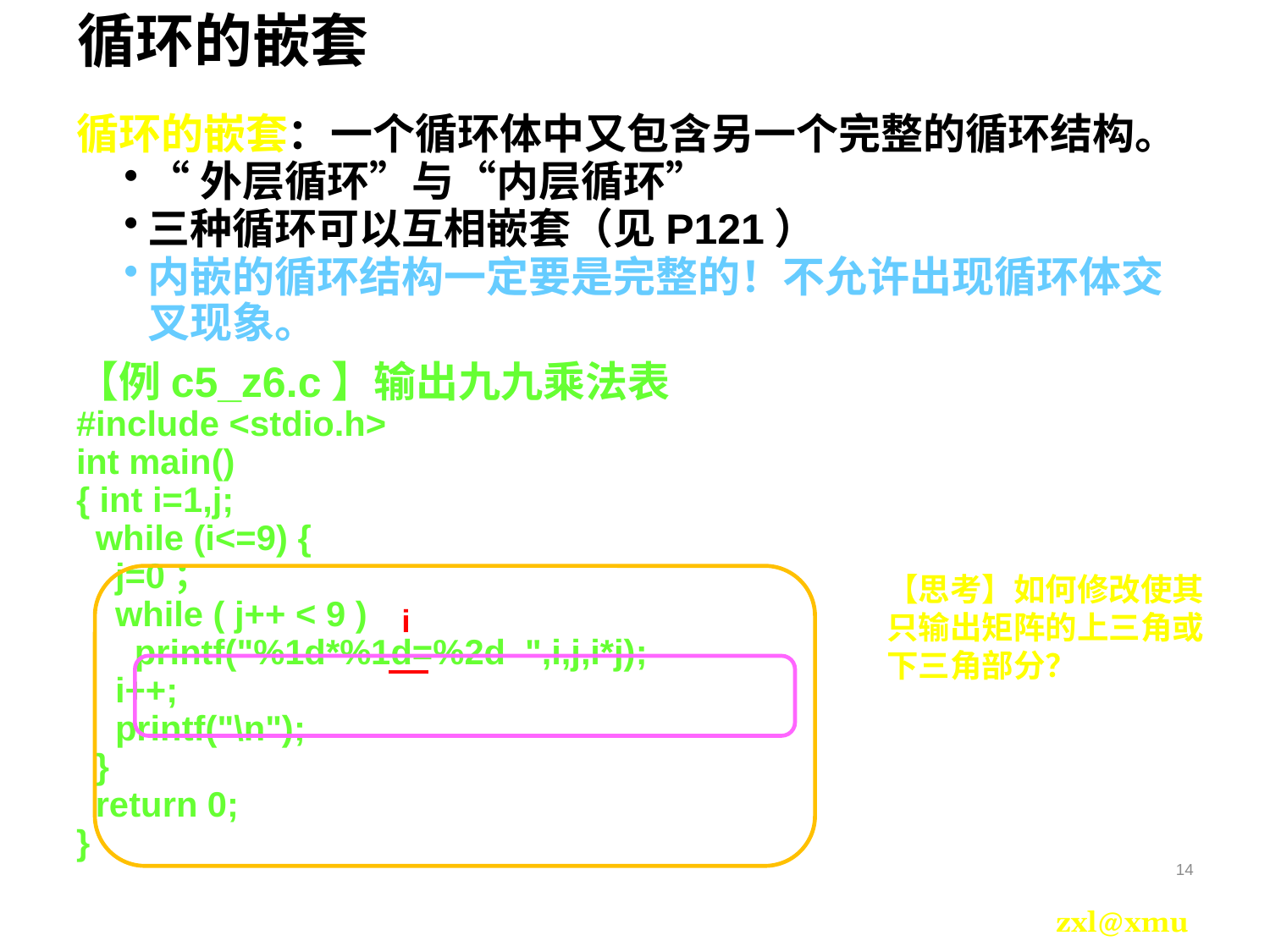

# 循环的嵌套
循环的嵌套：一个循环体中又包含另一个完整的循环结构。
“外层循环”与“内层循环”
三种循环可以互相嵌套（见P121）
内嵌的循环结构一定要是完整的！不允许出现循环体交叉现象。
【例c5_z6.c】输出九九乘法表
#include <stdio.h>
int main()
{ int i=1,j;
  while (i<=9) {
    j=0；
    while ( j++ < 9 )
      printf("%1d*%1d=%2d  ",i,j,i*j);
    i++;
    printf("\n");
  }
  return 0;
}
【思考】如何修改使其只输出矩阵的上三角或下三角部分？

i

14